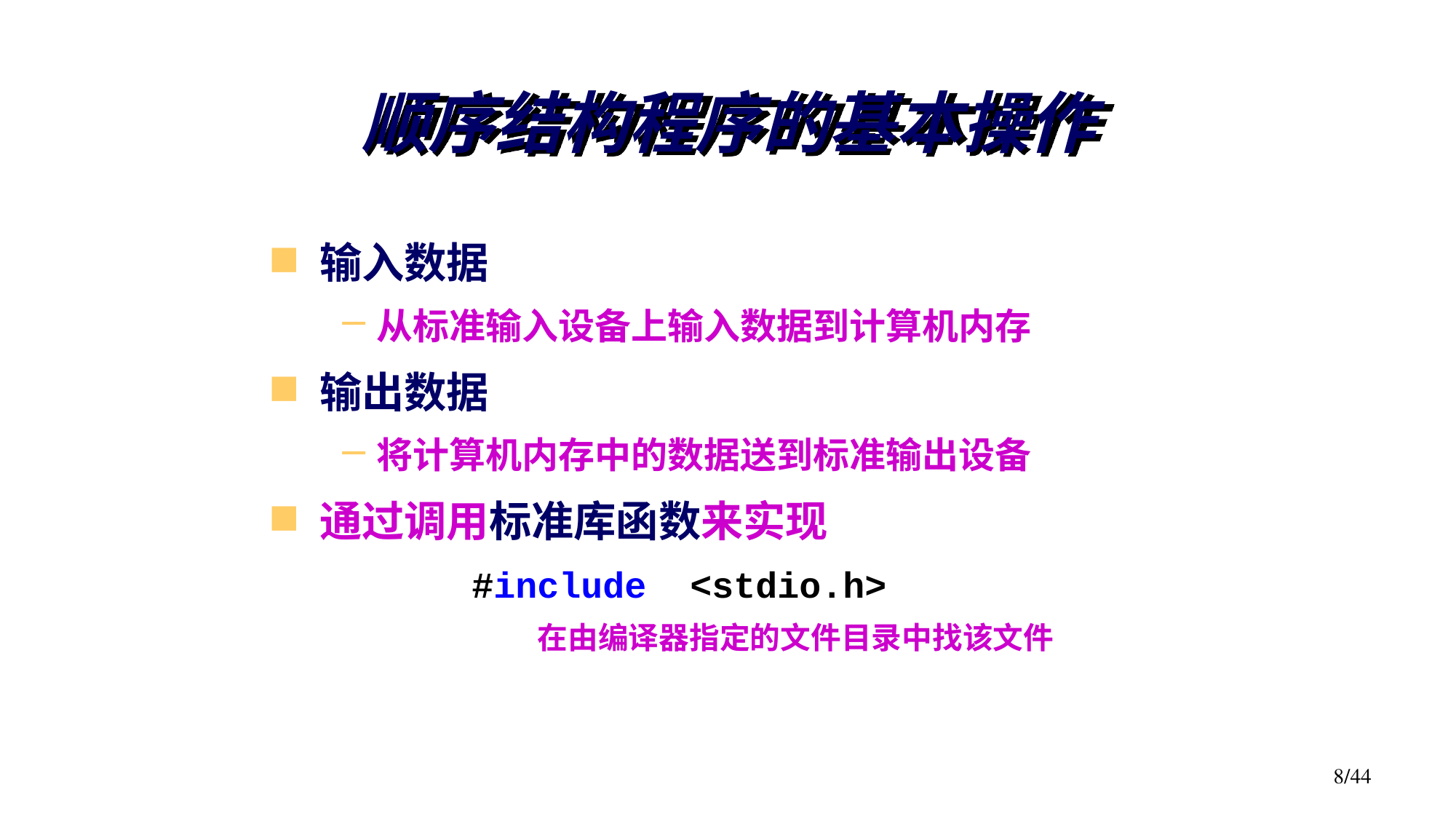

# 顺序结构程序的基本操作
输入数据
从标准输入设备上输入数据到计算机内存
输出数据
将计算机内存中的数据送到标准输出设备
通过调用标准库函数来实现
    #include  <stdio.h>
            在由编译器指定的文件目录中找该文件